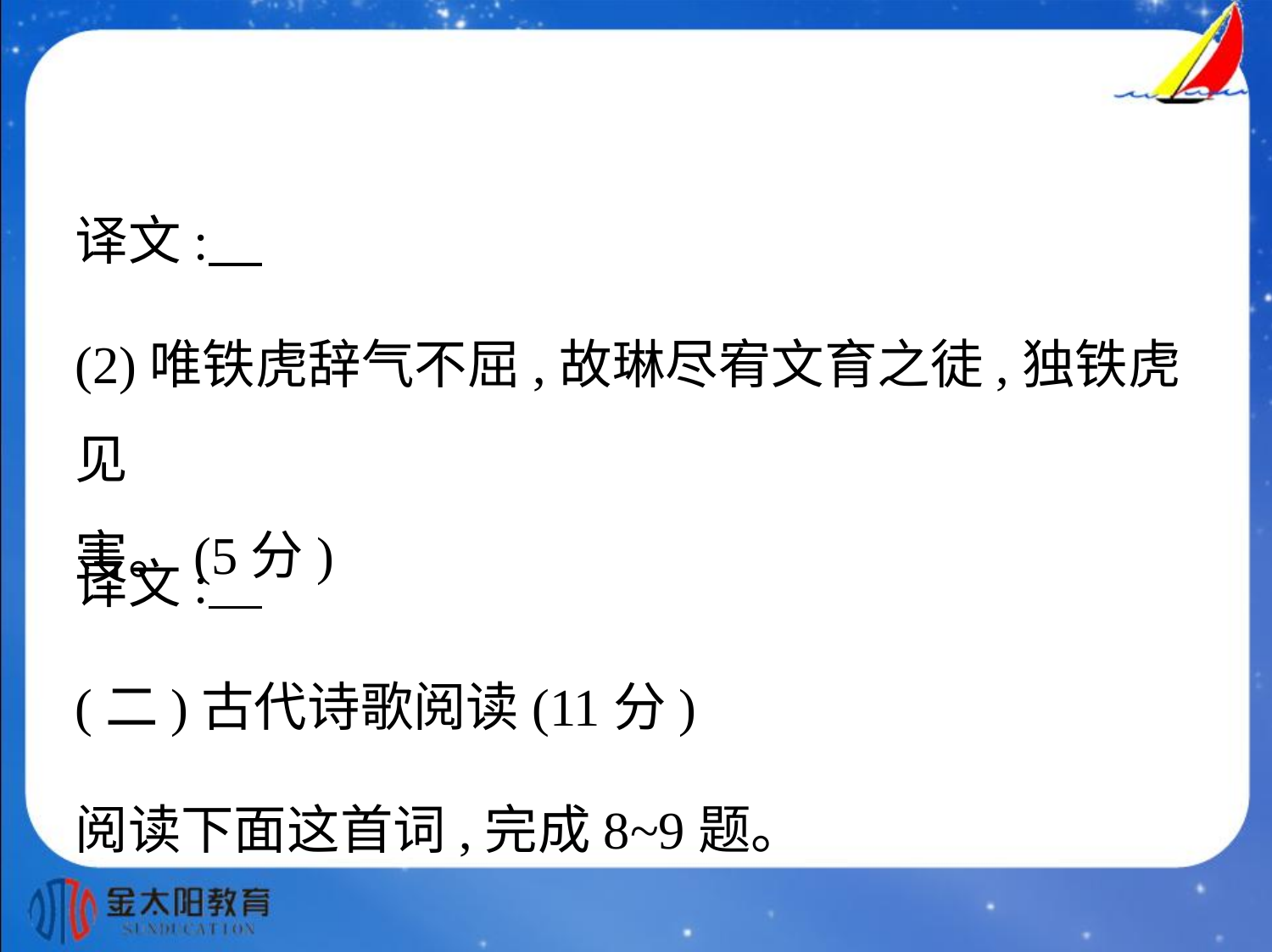

译文:
(2)唯铁虎辞气不屈,故琳尽宥文育之徒,独铁虎见
害。(5分)
译文:
(二)古代诗歌阅读(11分)
阅读下面这首词,完成8~9题。